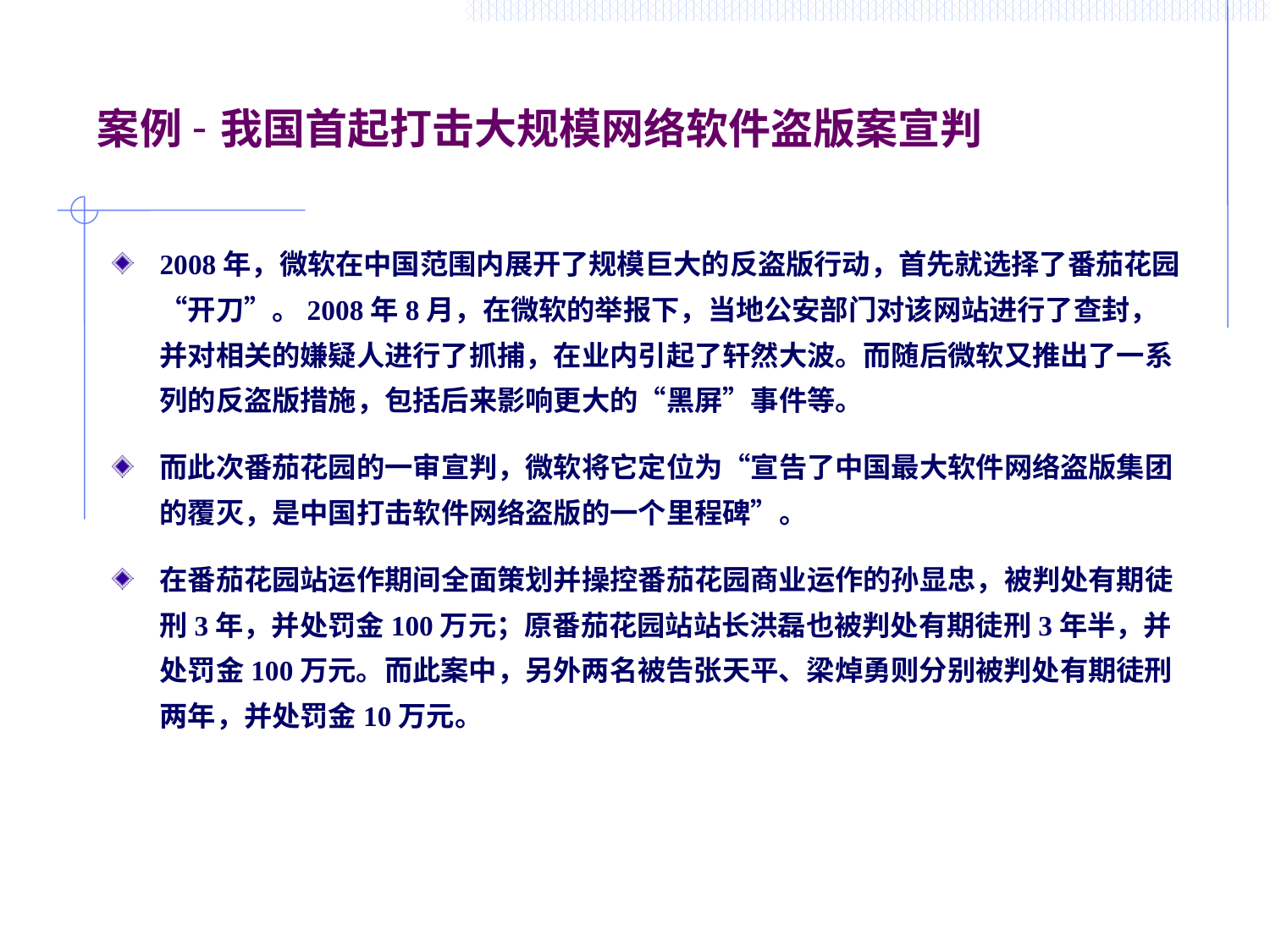

# 案例-我国首起打击大规模网络软件盗版案宣判
2008年，微软在中国范围内展开了规模巨大的反盗版行动，首先就选择了番茄花园“开刀”。2008年8月，在微软的举报下，当地公安部门对该网站进行了查封，并对相关的嫌疑人进行了抓捕，在业内引起了轩然大波。而随后微软又推出了一系列的反盗版措施，包括后来影响更大的“黑屏”事件等。
而此次番茄花园的一审宣判，微软将它定位为“宣告了中国最大软件网络盗版集团的覆灭，是中国打击软件网络盗版的一个里程碑”。
在番茄花园站运作期间全面策划并操控番茄花园商业运作的孙显忠，被判处有期徒刑3年，并处罚金100万元；原番茄花园站站长洪磊也被判处有期徒刑3年半，并处罚金100万元。而此案中，另外两名被告张天平、梁焯勇则分别被判处有期徒刑两年，并处罚金10万元。